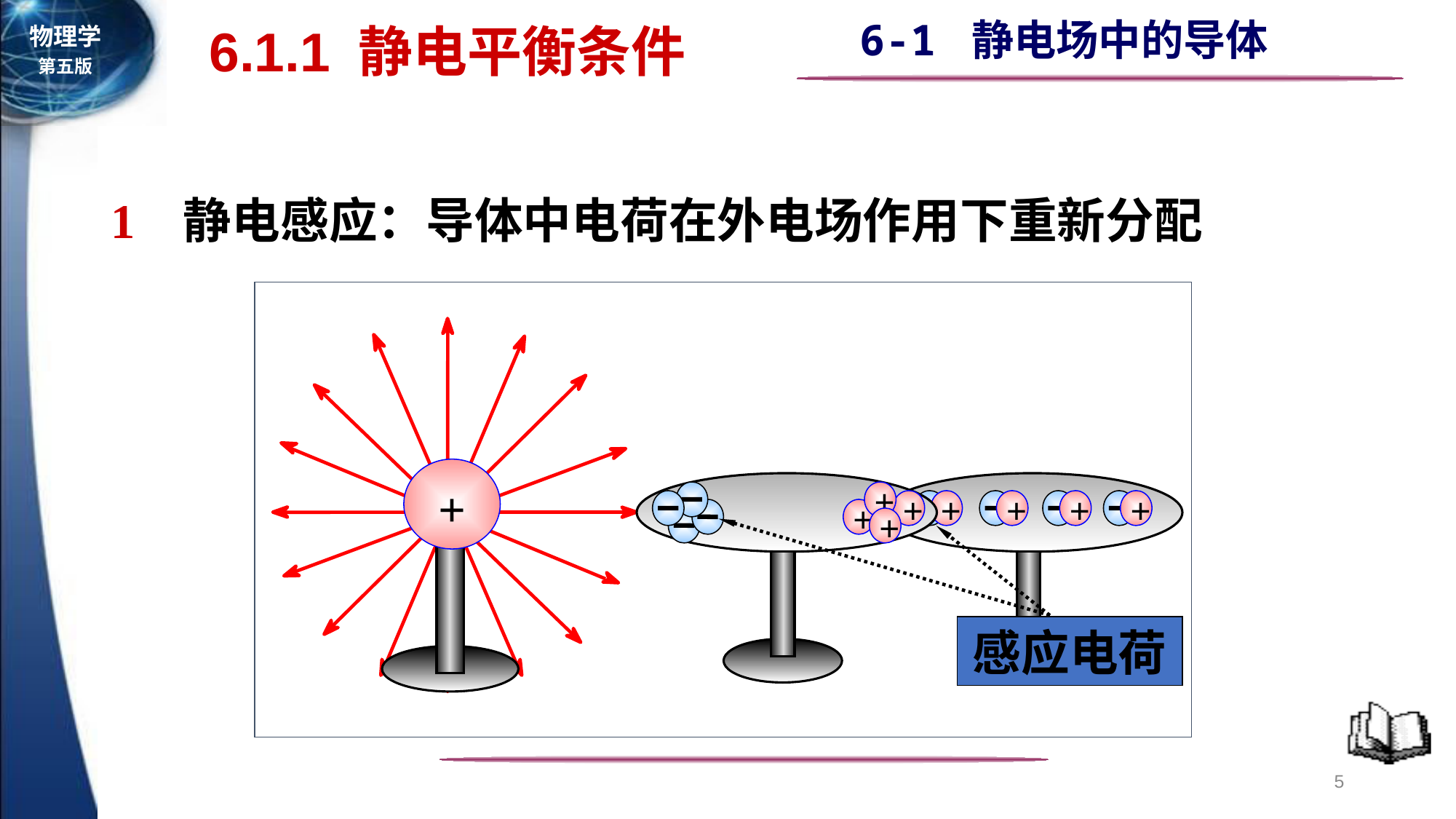

6.1.1 静电平衡条件
1   静电感应：导体中电荷在外电场作用下重新分配

+

+

+

+

+

+

+

+

+

+

感应电荷

5